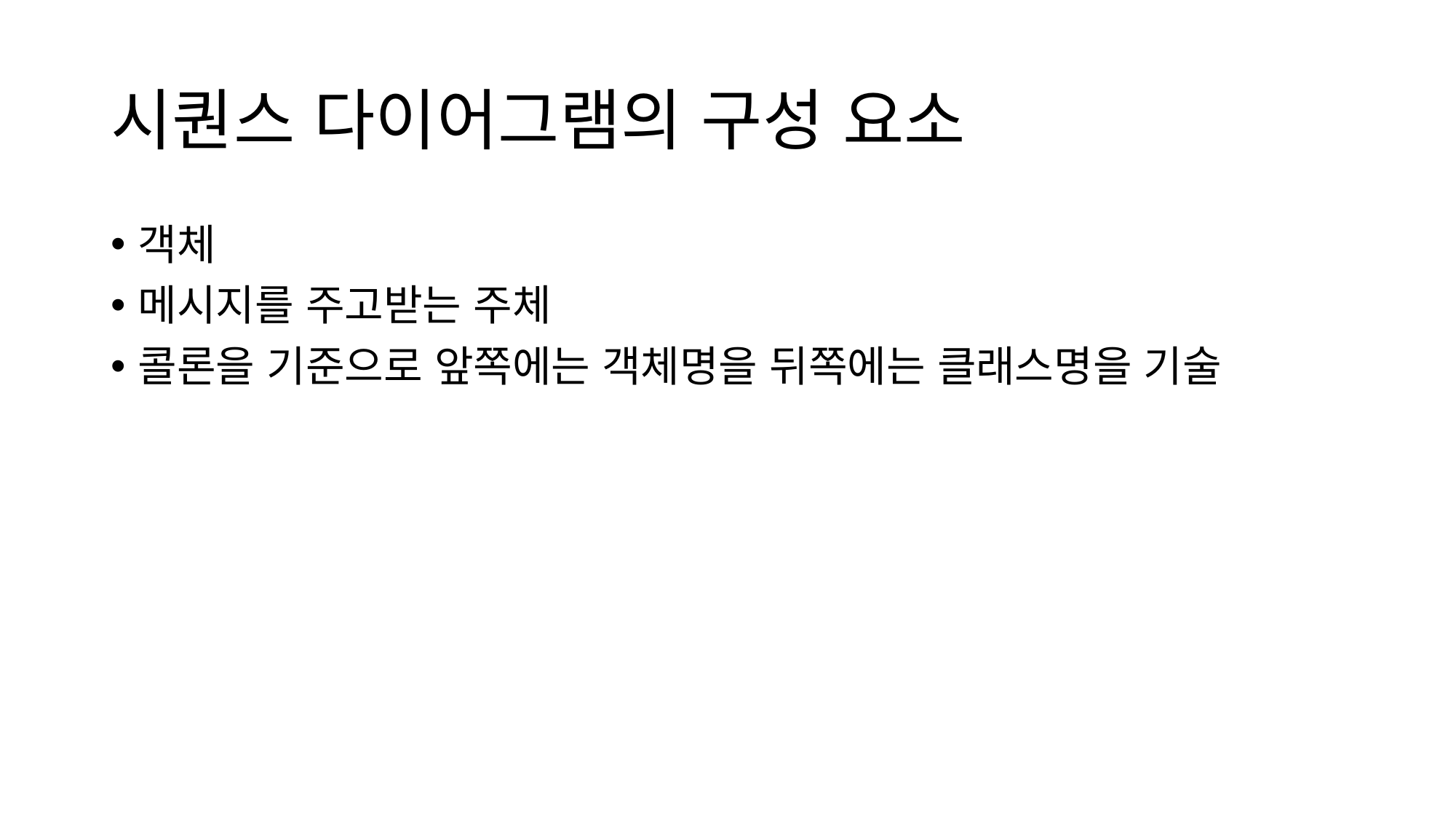

# 시퀀스 다이어그램의 구성 요소
객체
메시지를 주고받는 주체
콜론을 기준으로 앞쪽에는 객체명을 뒤쪽에는 클래스명을 기술